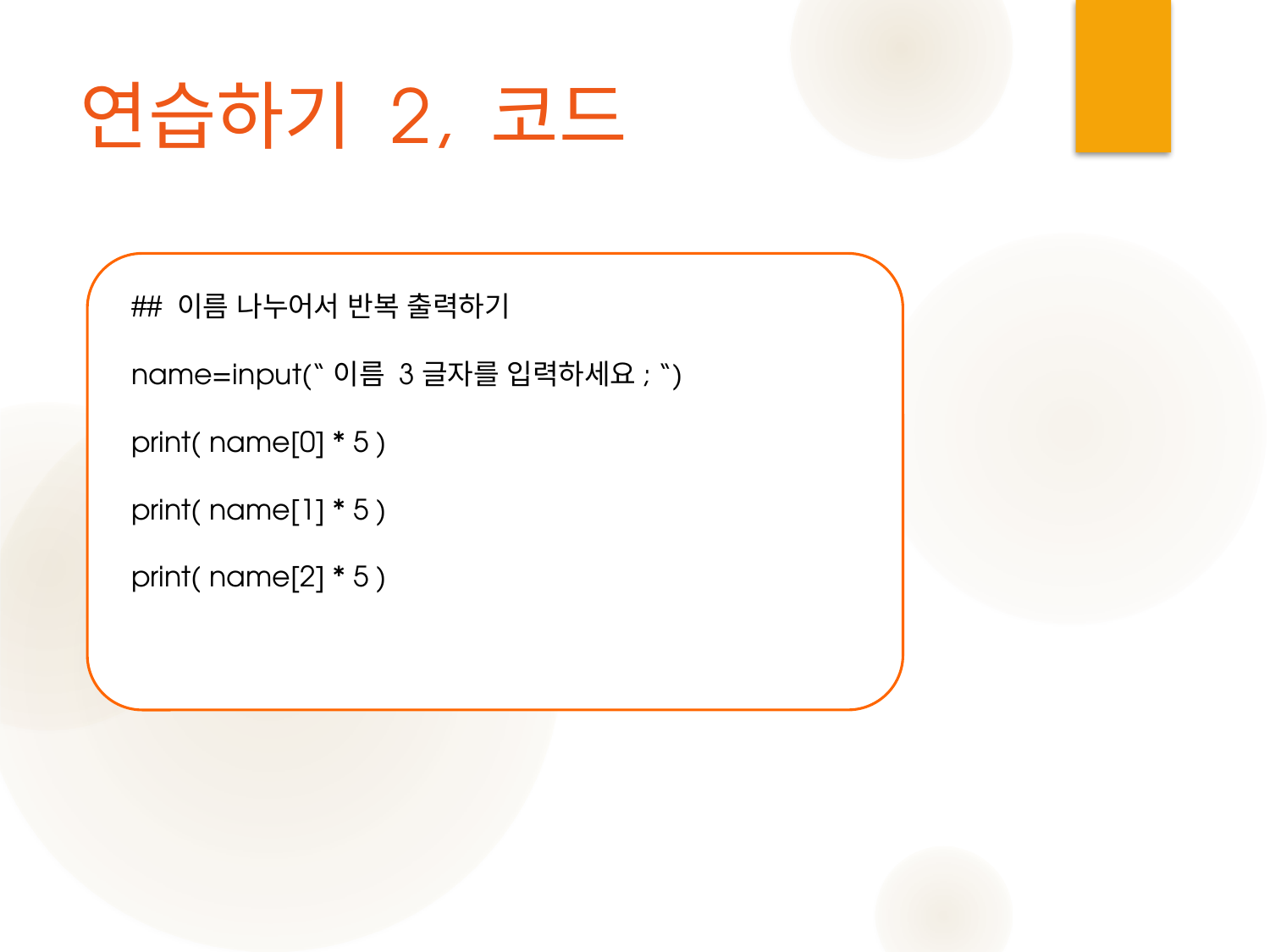

# 연습하기 2, 코드

## 이름 나누어서 반복 출력하기

name=input(“이름 3글자를 입력하세요; “)

print( name[0] * 5 )

print( name[1] * 5 )

print( name[2] * 5 )